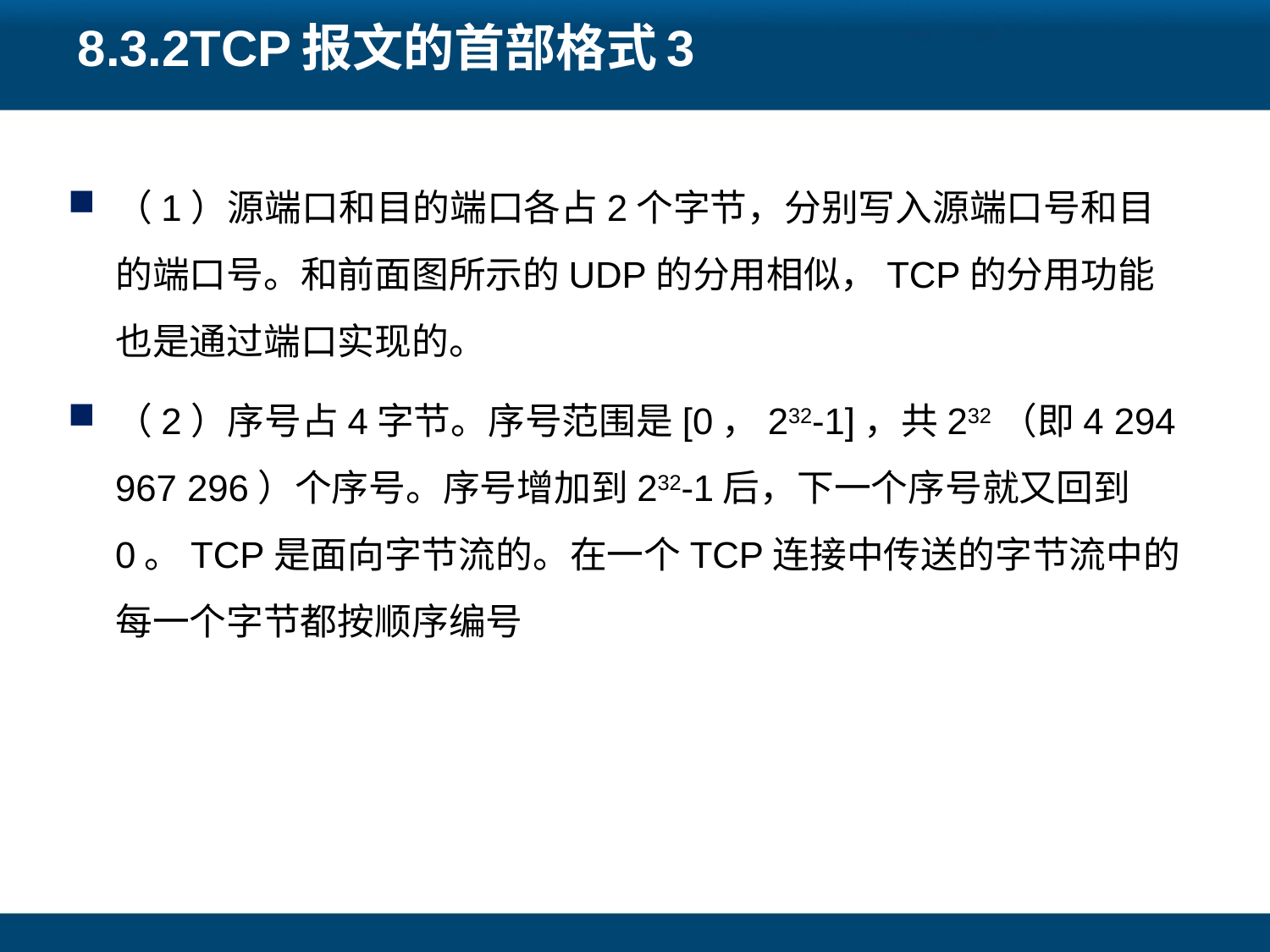

# 8.3.2TCP报文的首部格式3
（1）源端口和目的端口各占2个字节，分别写入源端口号和目的端口号。和前面图所示的UDP的分用相似，TCP的分用功能也是通过端口实现的。
（2）序号占4字节。序号范围是[0，232-1]，共232（即4 294 967 296）个序号。序号增加到232-1后，下一个序号就又回到0。TCP是面向字节流的。在一个TCP连接中传送的字节流中的每一个字节都按顺序编号